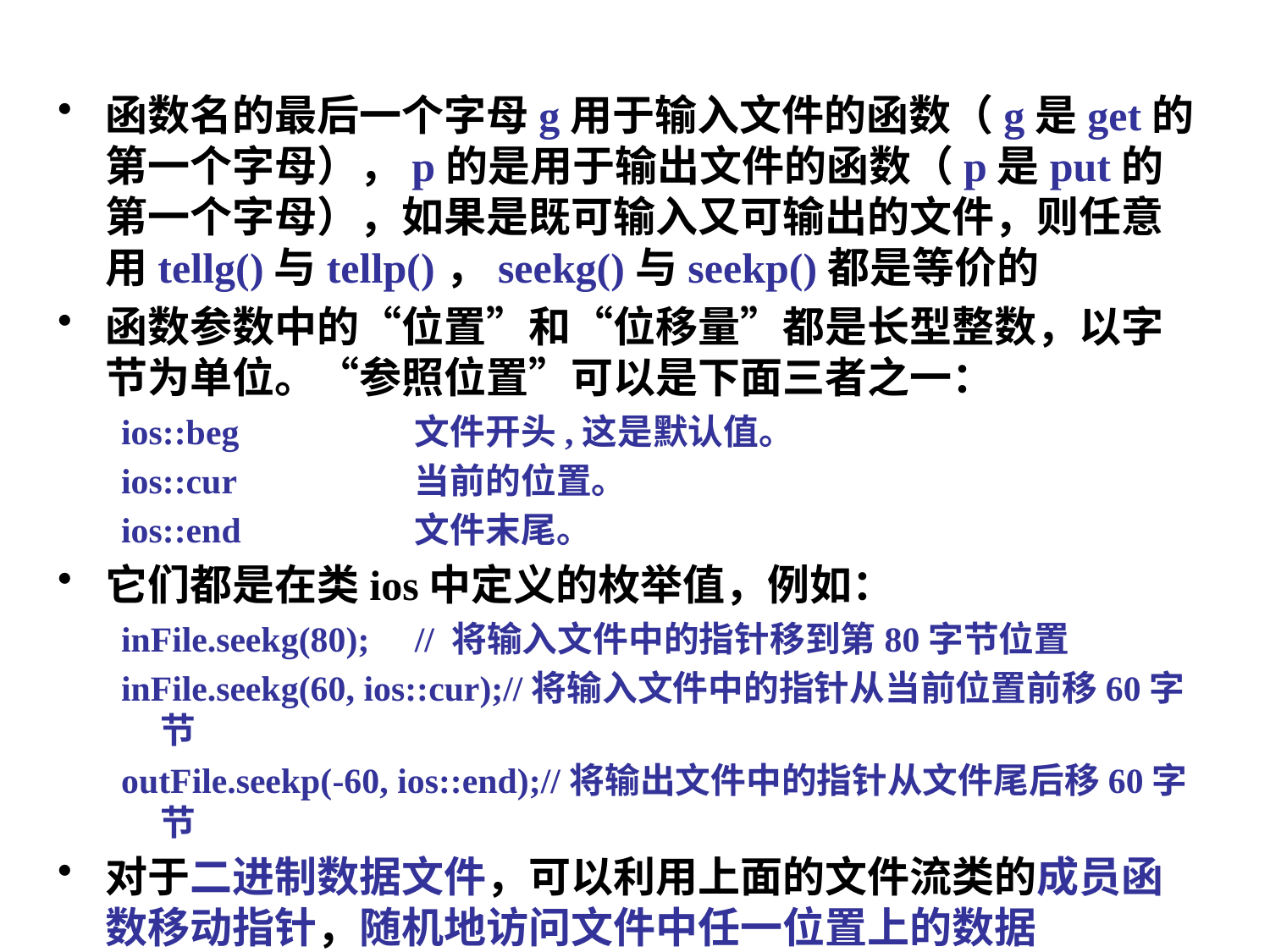

函数名的最后一个字母g用于输入文件的函数（g是get的第一个字母），p的是用于输出文件的函数（p是put的第一个字母），如果是既可输入又可输出的文件，则任意用tellg()与tellp()，seekg()与seekp()都是等价的
函数参数中的“位置”和“位移量”都是长型整数，以字节为单位。“参照位置”可以是下面三者之一：
ios::beg		文件开头,这是默认值。
ios::cur		当前的位置。
ios::end		文件末尾。
它们都是在类ios中定义的枚举值，例如：
inFile.seekg(80);	// 将输入文件中的指针移到第80字节位置
inFile.seekg(60, ios::cur);//将输入文件中的指针从当前位置前移60字节
outFile.seekp(-60, ios::end);//将输出文件中的指针从文件尾后移60字节
对于二进制数据文件，可以利用上面的文件流类的成员函数移动指针，随机地访问文件中任一位置上的数据